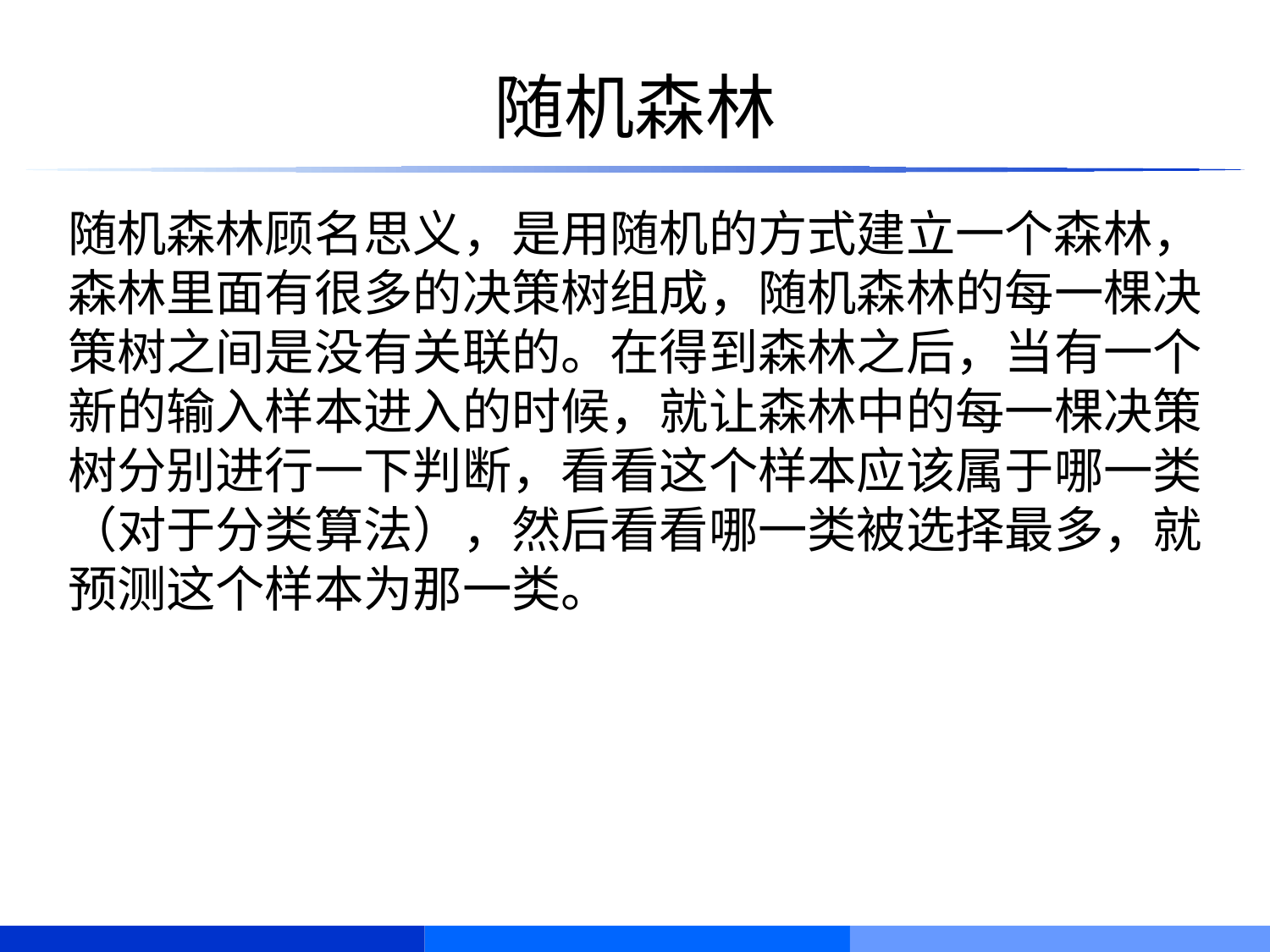

# 随机森林
随机森林顾名思义，是用随机的方式建立一个森林，森林里面有很多的决策树组成，随机森林的每一棵决策树之间是没有关联的。在得到森林之后，当有一个新的输入样本进入的时候，就让森林中的每一棵决策树分别进行一下判断，看看这个样本应该属于哪一类（对于分类算法），然后看看哪一类被选择最多，就预测这个样本为那一类。